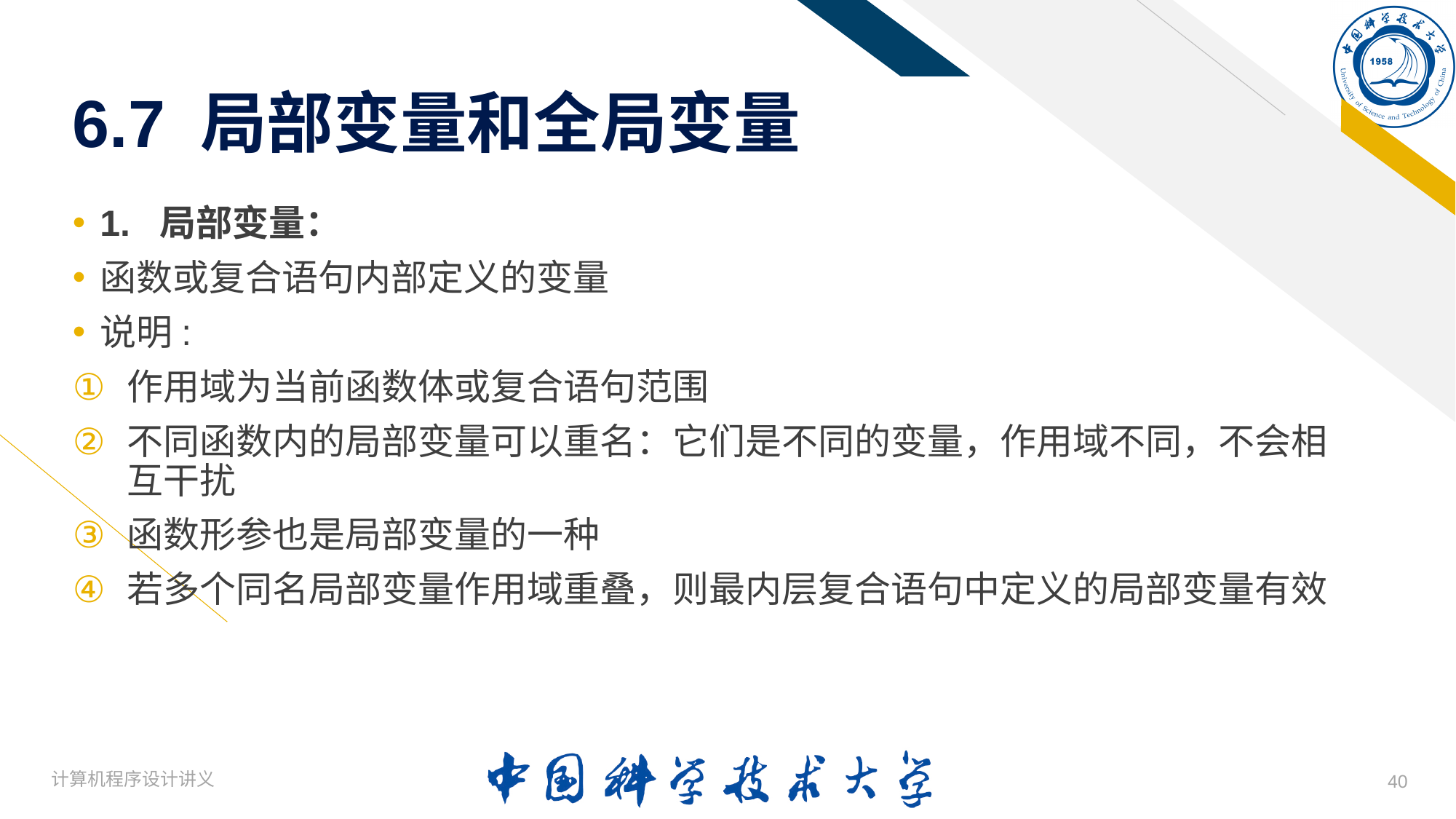

# 6.7 局部变量和全局变量
1.  局部变量：
函数或复合语句内部定义的变量
说明:
作用域为当前函数体或复合语句范围
不同函数内的局部变量可以重名：它们是不同的变量，作用域不同，不会相互干扰
函数形参也是局部变量的一种
若多个同名局部变量作用域重叠，则最内层复合语句中定义的局部变量有效

计算机程序设计讲义
40